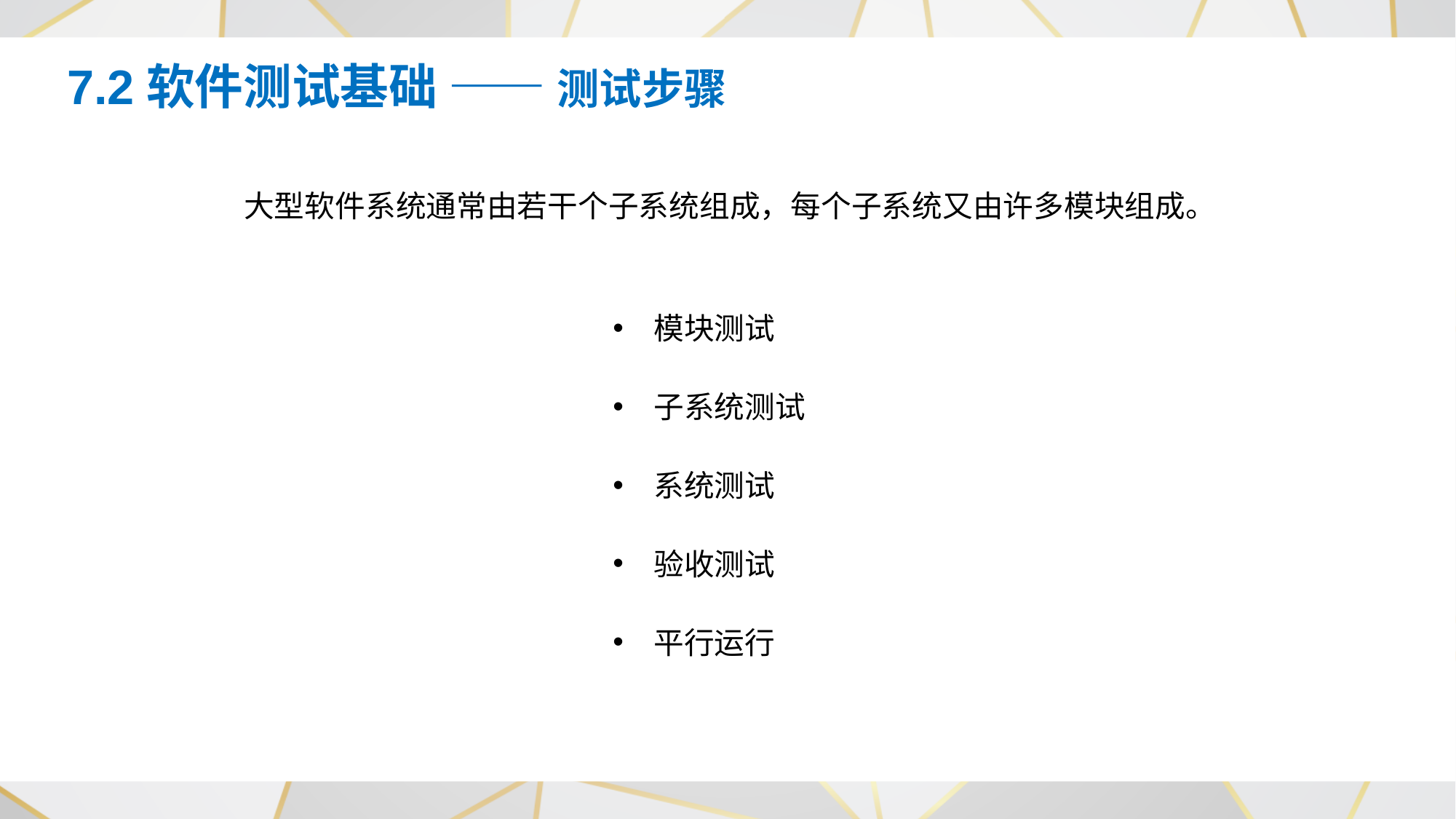

7.2软件测试基础 —— 测试步骤
大型软件系统通常由若干个子系统组成，每个子系统又由许多模块组成。
模块测试
子系统测试
系统测试
验收测试
平行运行